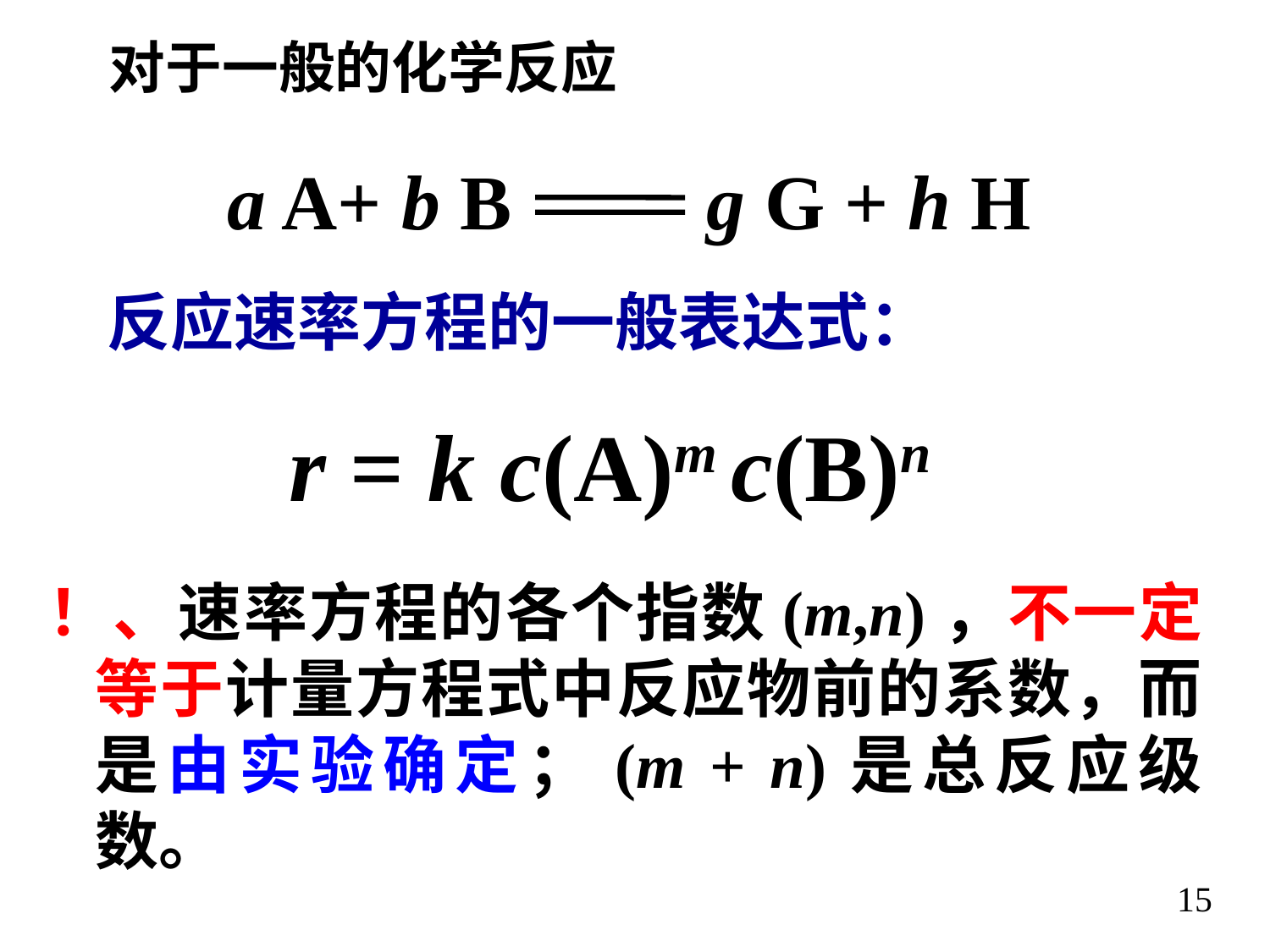

对于一般的化学反应

a A+ b B          g G + h H

反应速率方程的一般表达式：
r = k c(A)m c(B)n
！、速率方程的各个指数(m,n)，不一定等于计量方程式中反应物前的系数，而是由实验确定；(m + n)是总反应级数。